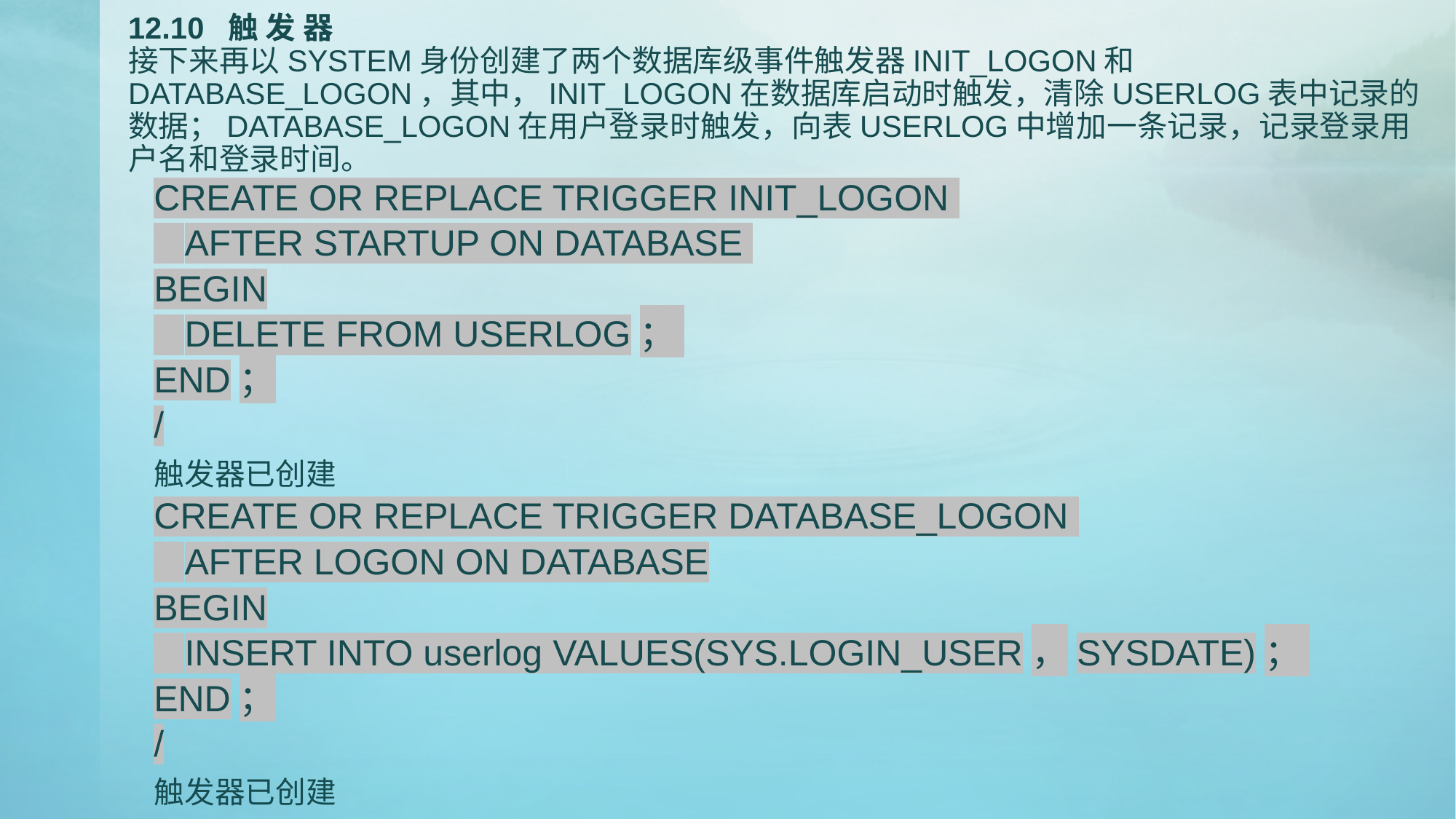

# 12.10  触 发 器 接下来再以SYSTEM身份创建了两个数据库级事件触发器INIT_LOGON和DATABASE_LOGON，其中，INIT_LOGON在数据库启动时触发，清除USERLOG表中记录的数据；DATABASE_LOGON在用户登录时触发，向表USERLOG中增加一条记录，记录登录用户名和登录时间。
CREATE OR REPLACE TRIGGER INIT_LOGON
   AFTER STARTUP ON DATABASE
BEGIN
   DELETE FROM USERLOG；
END；
/
触发器已创建
CREATE OR REPLACE TRIGGER DATABASE_LOGON
   AFTER LOGON ON DATABASE
BEGIN
   INSERT INTO userlog VALUES(SYS.LOGIN_USER，SYSDATE)；
END；
/
触发器已创建